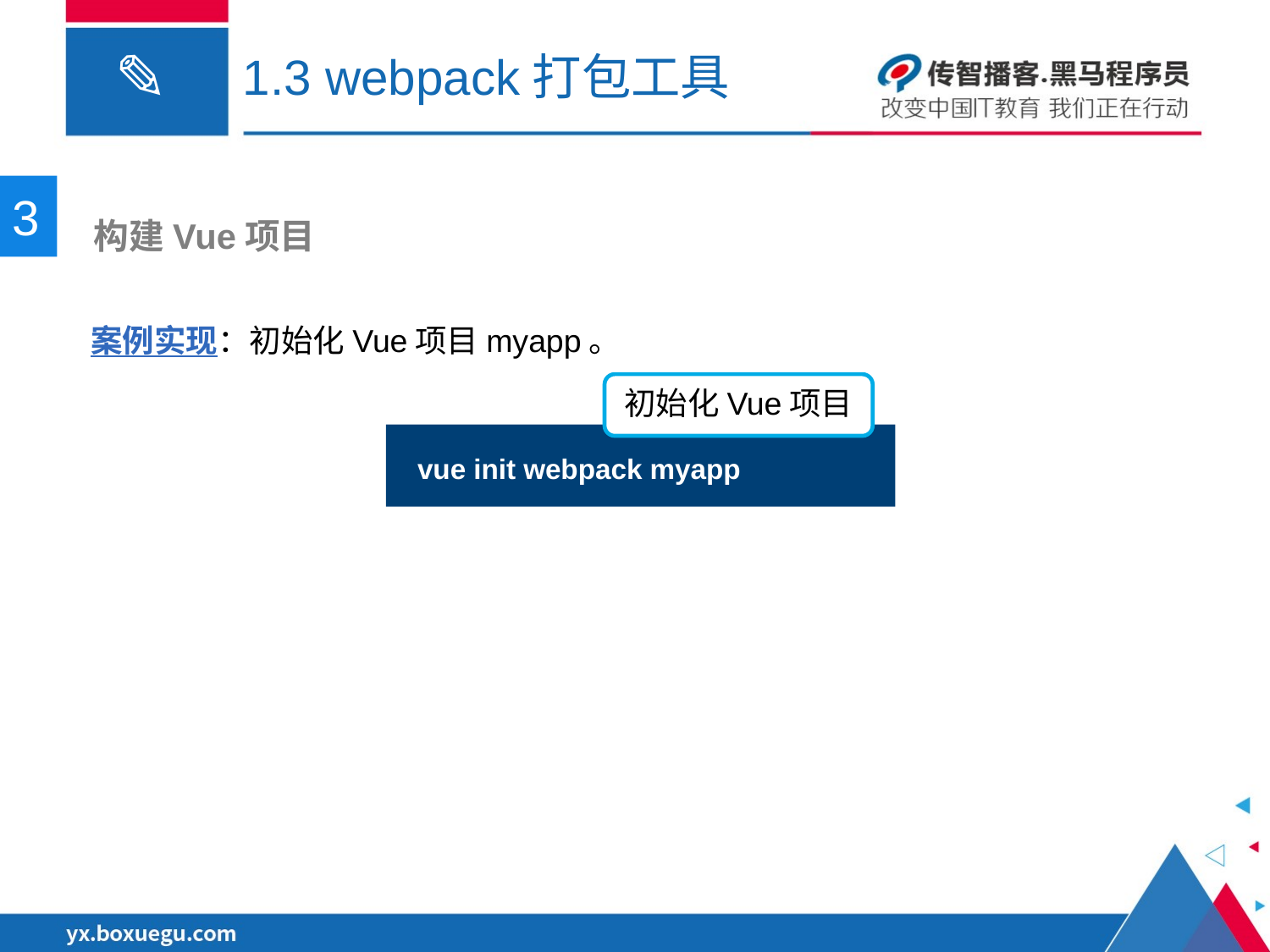

# 1.3 webpack打包工具

3
  构建Vue项目
案例实现：初始化Vue项目myapp。
初始化Vue项目

vue init webpack myapp